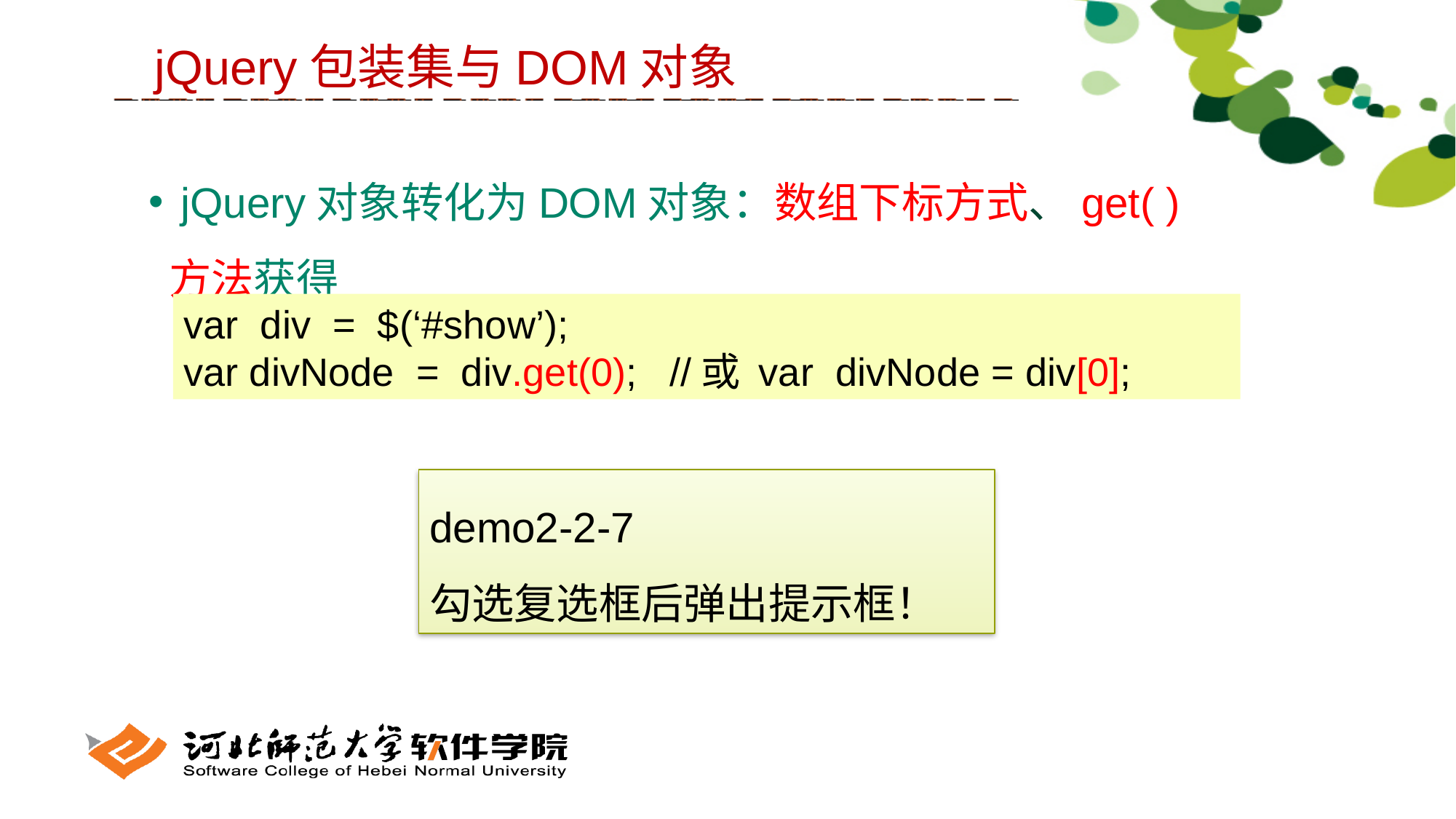

jQuery包装集与DOM对象
 jQuery对象转化为DOM对象：数组下标方式、get( )方法获得
var  div  =  $(‘#show’);
var divNode  =  div.get(0);   //或 var  divNode = div[0];
demo2-2-7
勾选复选框后弹出提示框！